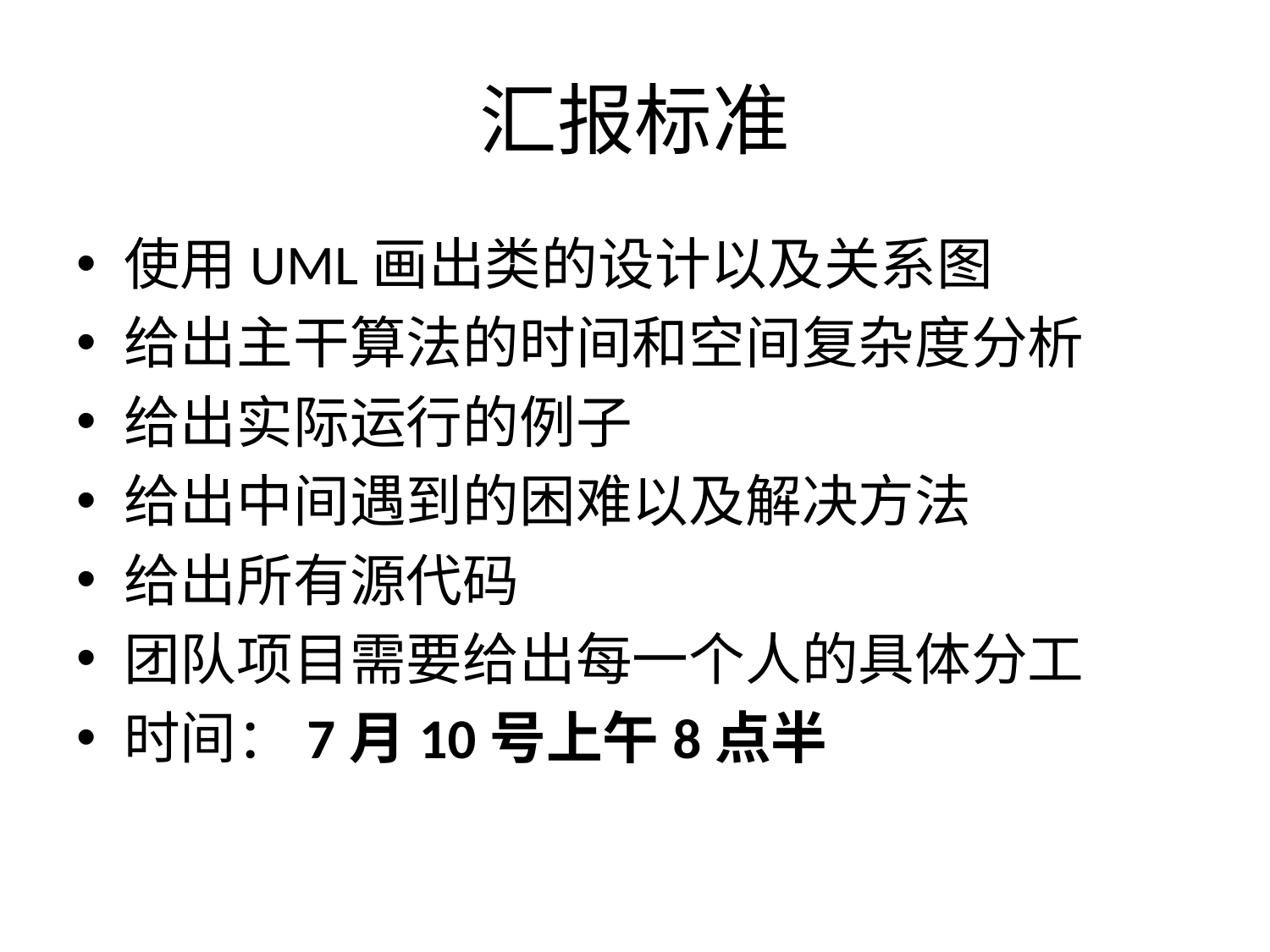

# 汇报标准
使用UML画出类的设计以及关系图
给出主干算法的时间和空间复杂度分析
给出实际运行的例子
给出中间遇到的困难以及解决方法
给出所有源代码
团队项目需要给出每一个人的具体分工
时间：7月10号上午8点半